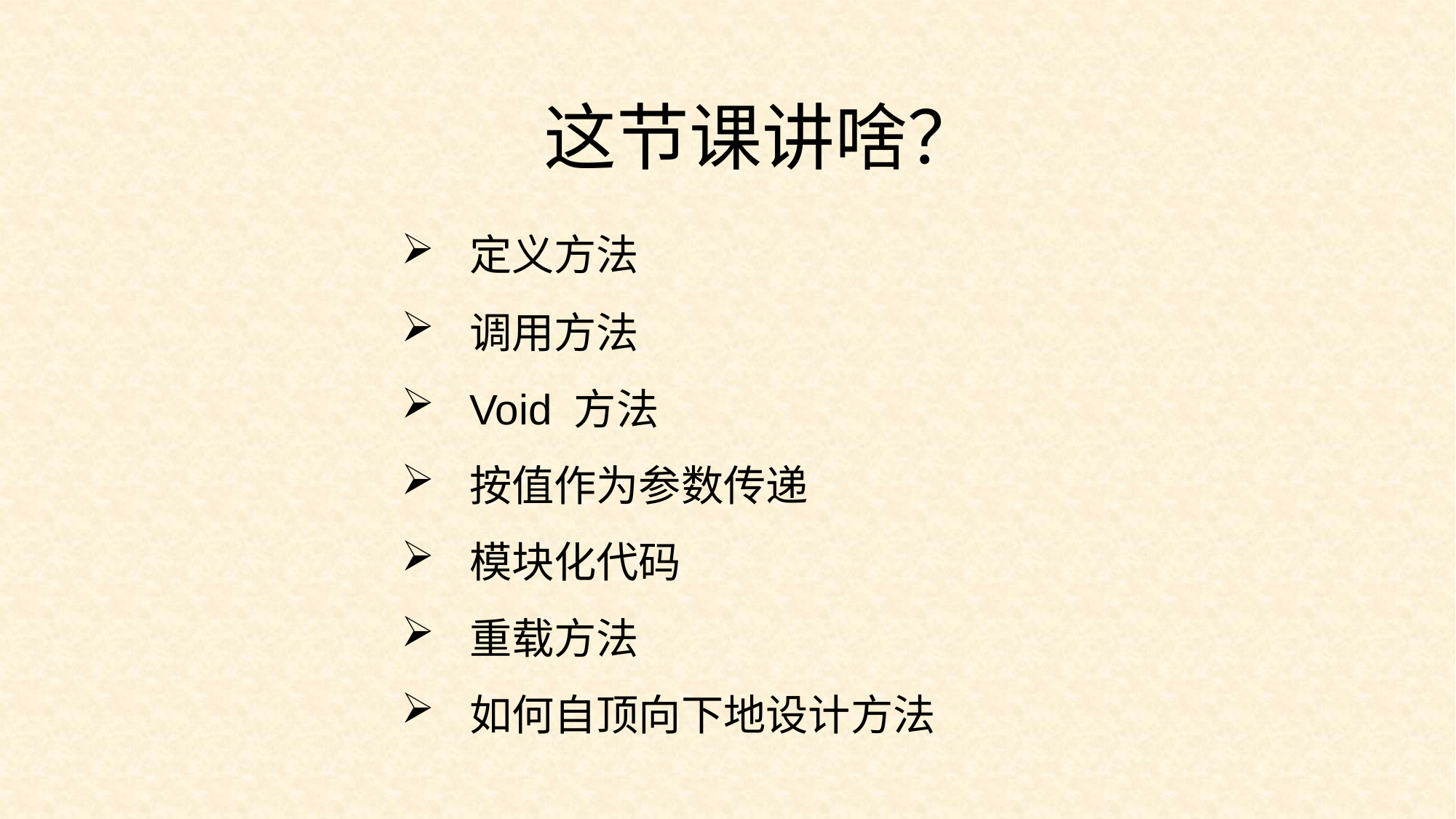

这节课讲啥？
定义方法
调用方法
Void 方法
按值作为参数传递
模块化代码
重载方法
如何自顶向下地设计方法